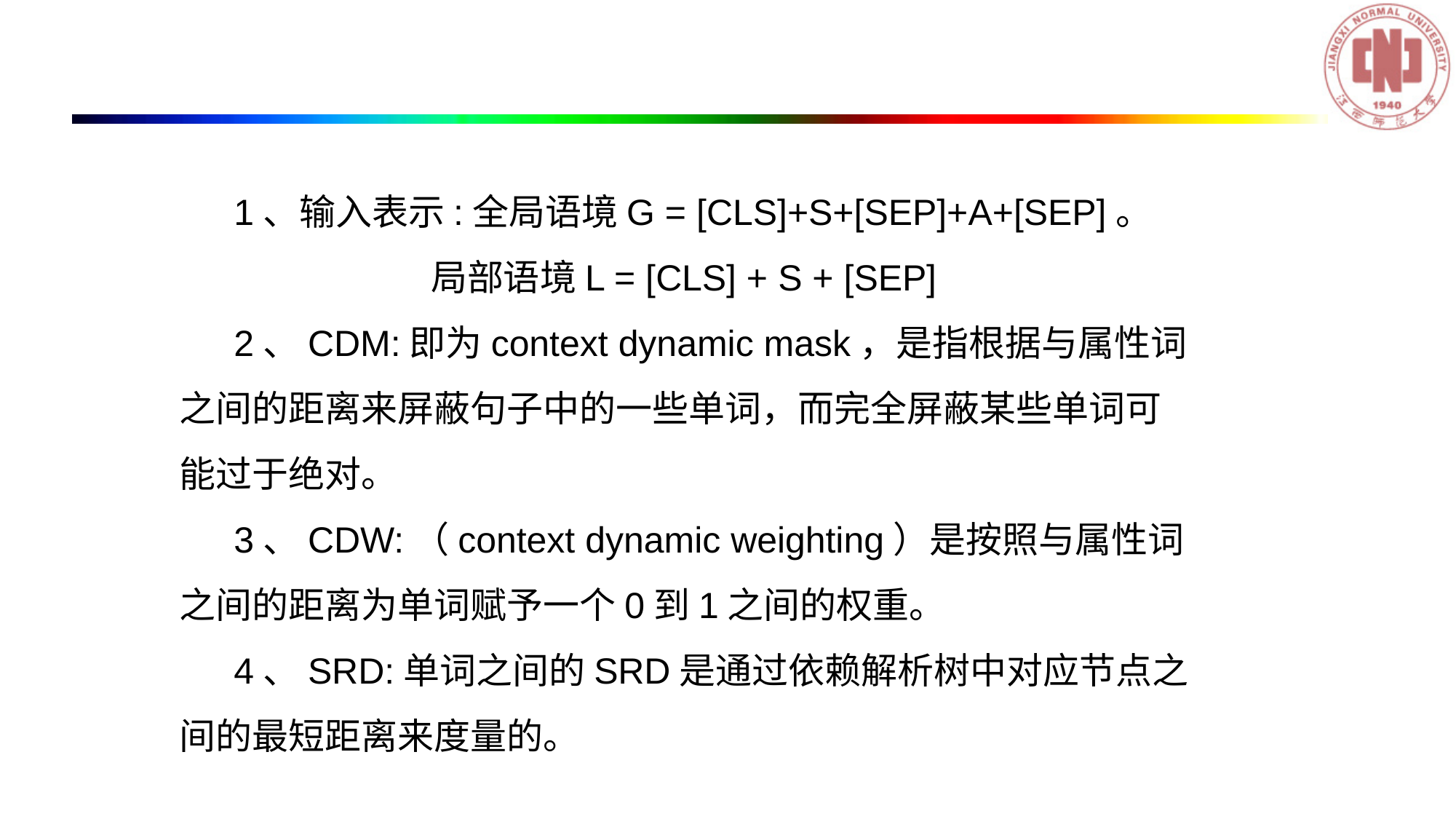

1、输入表示:全局语境G = [CLS]+S+[SEP]+A+[SEP]。
                       局部语境L = [CLS] + S + [SEP]
2、CDM:即为context dynamic mask，是指根据与属性词之间的距离来屏蔽句子中的一些单词，而完全屏蔽某些单词可能过于绝对。
3、CDW:（context dynamic weighting）是按照与属性词之间的距离为单词赋予一个0到1之间的权重。
4、SRD:单词之间的SRD是通过依赖解析树中对应节点之间的最短距离来度量的。

13